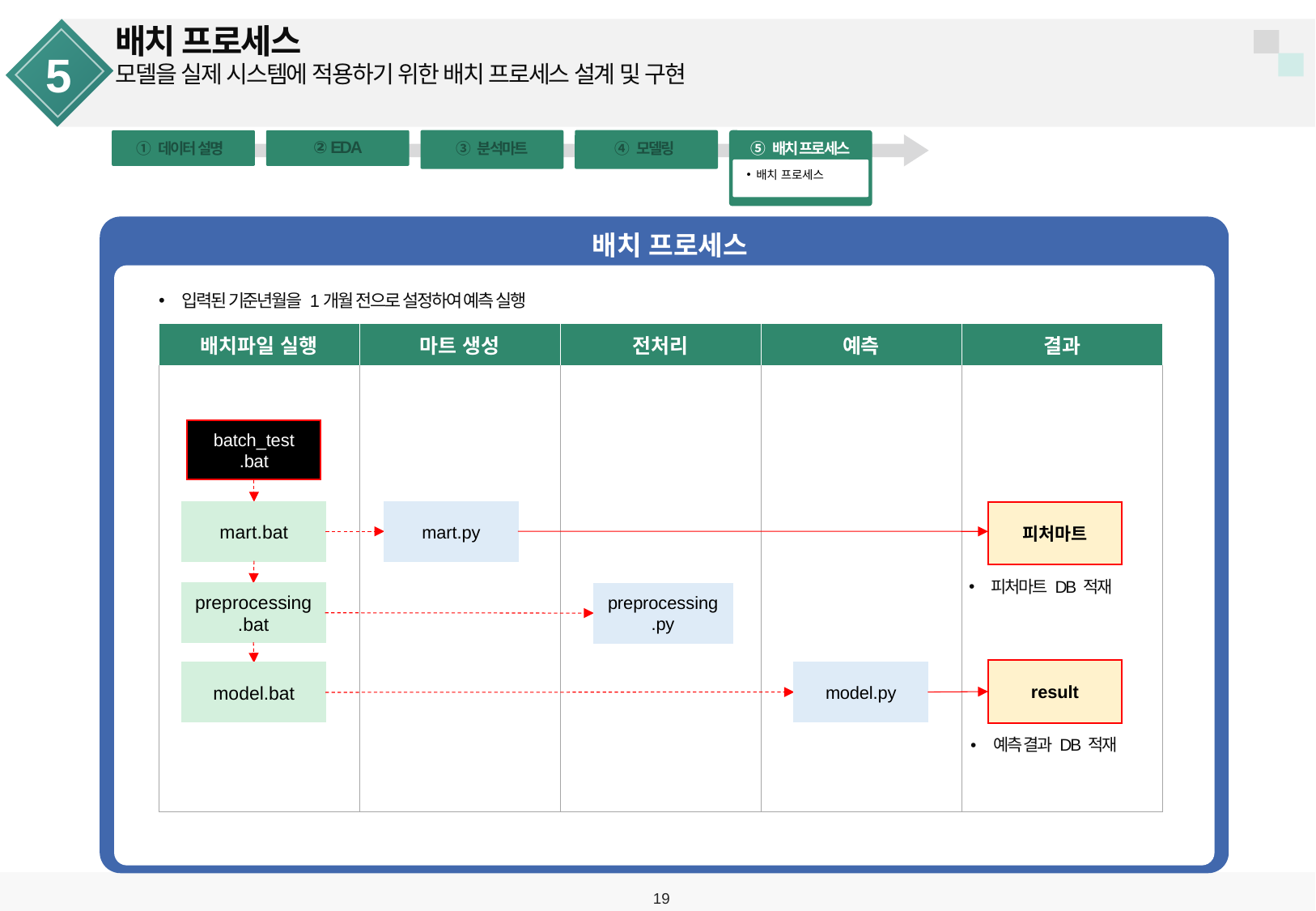

배치 프로세스

5
모델을 실제 시스템에 적용하기 위한 배치 프로세스 설계 및 구현

② EDA
① 데이터 설명
③ 분석마트
④ 모델링
⑤ 배치 프로세스

 배치 프로세스

배치 프로세스

입력된 기준년월을 1개월 전으로 설정하여 예측 실행
| 배치파일 실행 | 마트 생성 | 전처리 | 예측 | 결과 |
| --- | --- | --- | --- | --- |
|  |  |  |  |  |
batch_test
.bat
mart.bat
mart.py
피처마트
피처마트 DB 적재
preprocessing.bat
preprocessing
.py
result
model.py
model.bat
예측 결과 DB 적재
19